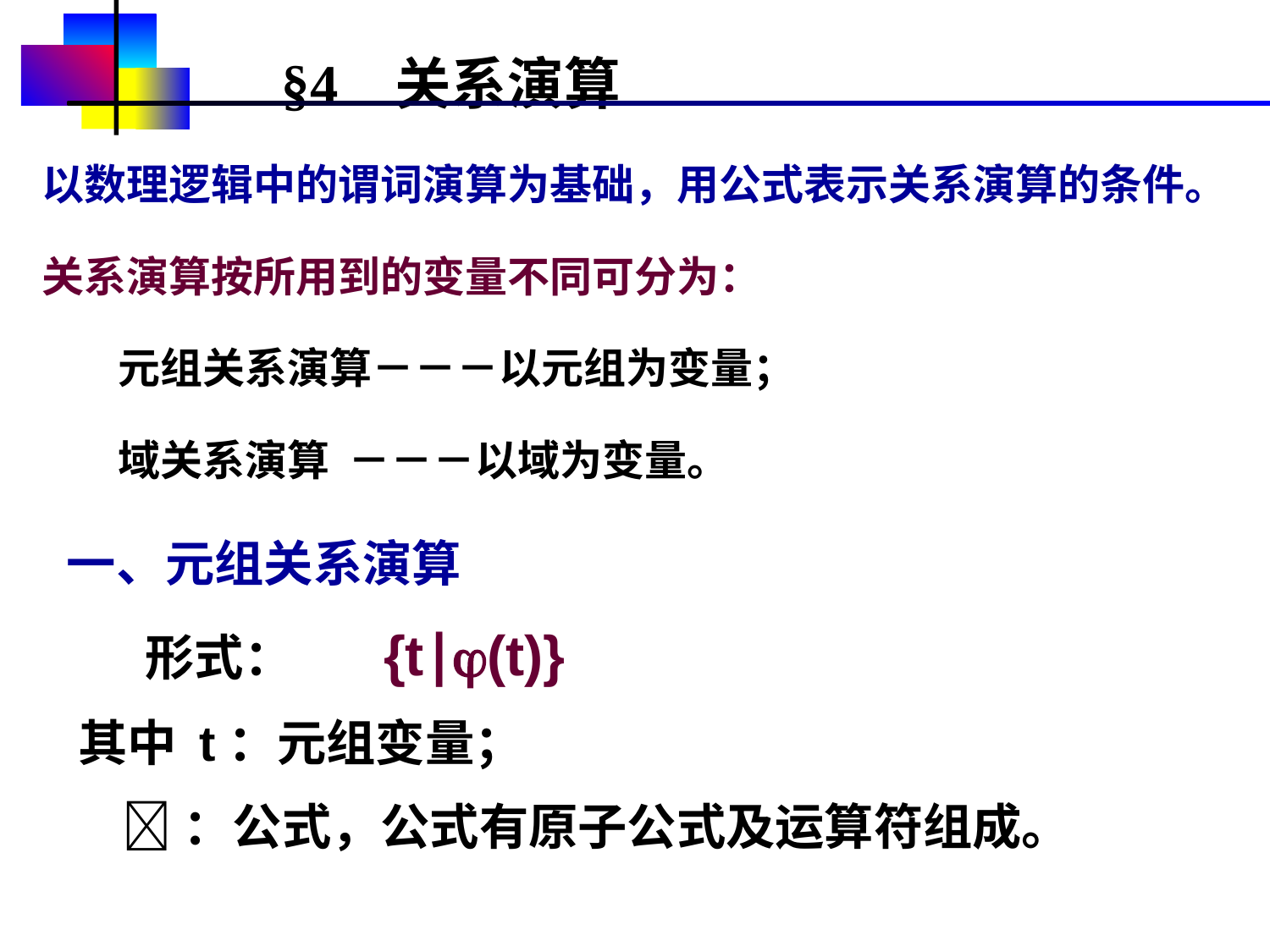

§4   关系演算
  以数理逻辑中的谓词演算为基础，用公式表示关系演算的条件。
  关系演算按所用到的变量不同可分为：
          元组关系演算－－－以元组为变量；
          域关系演算  －－－以域为变量。
  一、元组关系演算
         形式：       {t∣ϕ(t)}
   其中 t：元组变量；
        ϕ：公式，公式有原子公式及运算符组成。